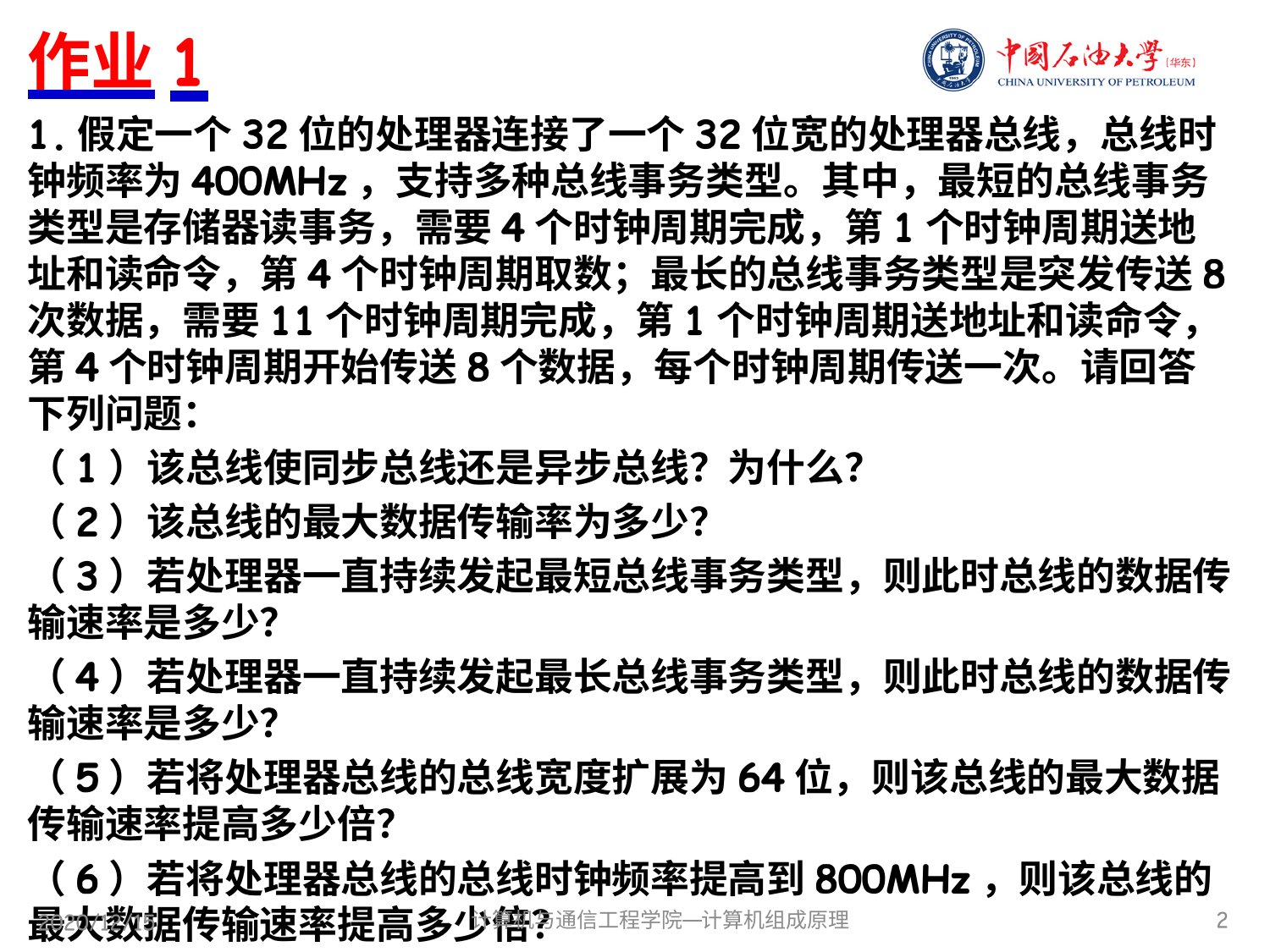

# 作业1
1.假定一个32位的处理器连接了一个32位宽的处理器总线，总线时钟频率为400MHz，支持多种总线事务类型。其中，最短的总线事务类型是存储器读事务，需要4个时钟周期完成，第1个时钟周期送地址和读命令，第4个时钟周期取数；最长的总线事务类型是突发传送8次数据，需要11个时钟周期完成，第1个时钟周期送地址和读命令，第4个时钟周期开始传送8个数据，每个时钟周期传送一次。请回答下列问题：
（1）该总线使同步总线还是异步总线？为什么？
（2）该总线的最大数据传输率为多少？
（3）若处理器一直持续发起最短总线事务类型，则此时总线的数据传输速率是多少？
（4）若处理器一直持续发起最长总线事务类型，则此时总线的数据传输速率是多少？
（5）若将处理器总线的总线宽度扩展为64位，则该总线的最大数据传输速率提高多少倍？
（6）若将处理器总线的总线时钟频率提高到800MHz，则该总线的最大数据传输速率提高多少倍？
计算机与通信工程学院—计算机组成原理
2
2020/12/15